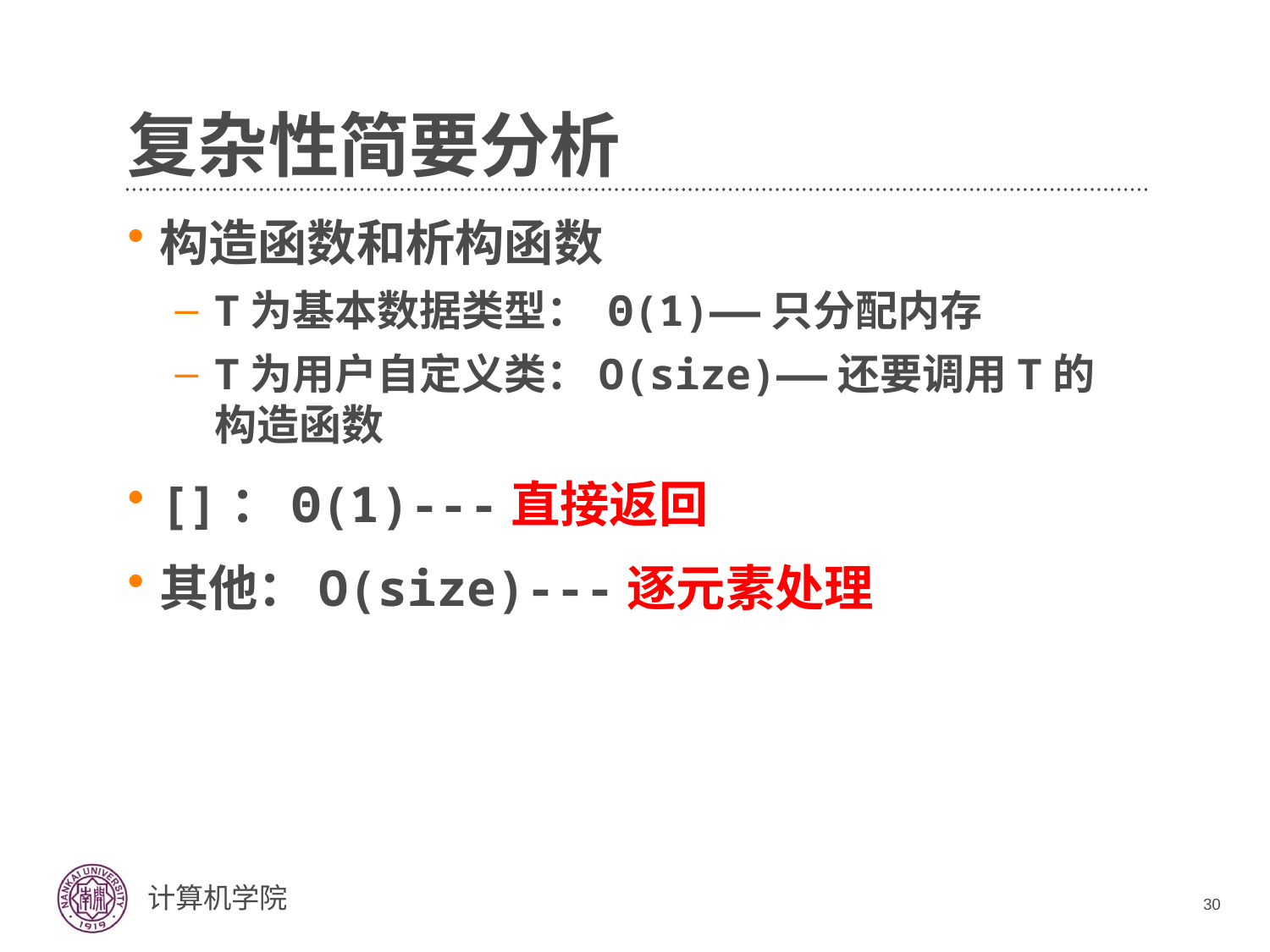

# 复杂性简要分析
构造函数和析构函数
T为基本数据类型： Θ(1)——只分配内存
T为用户自定义类：O(size)——还要调用T的构造函数
[]：Θ(1)---直接返回
其他：O(size)---逐元素处理
30